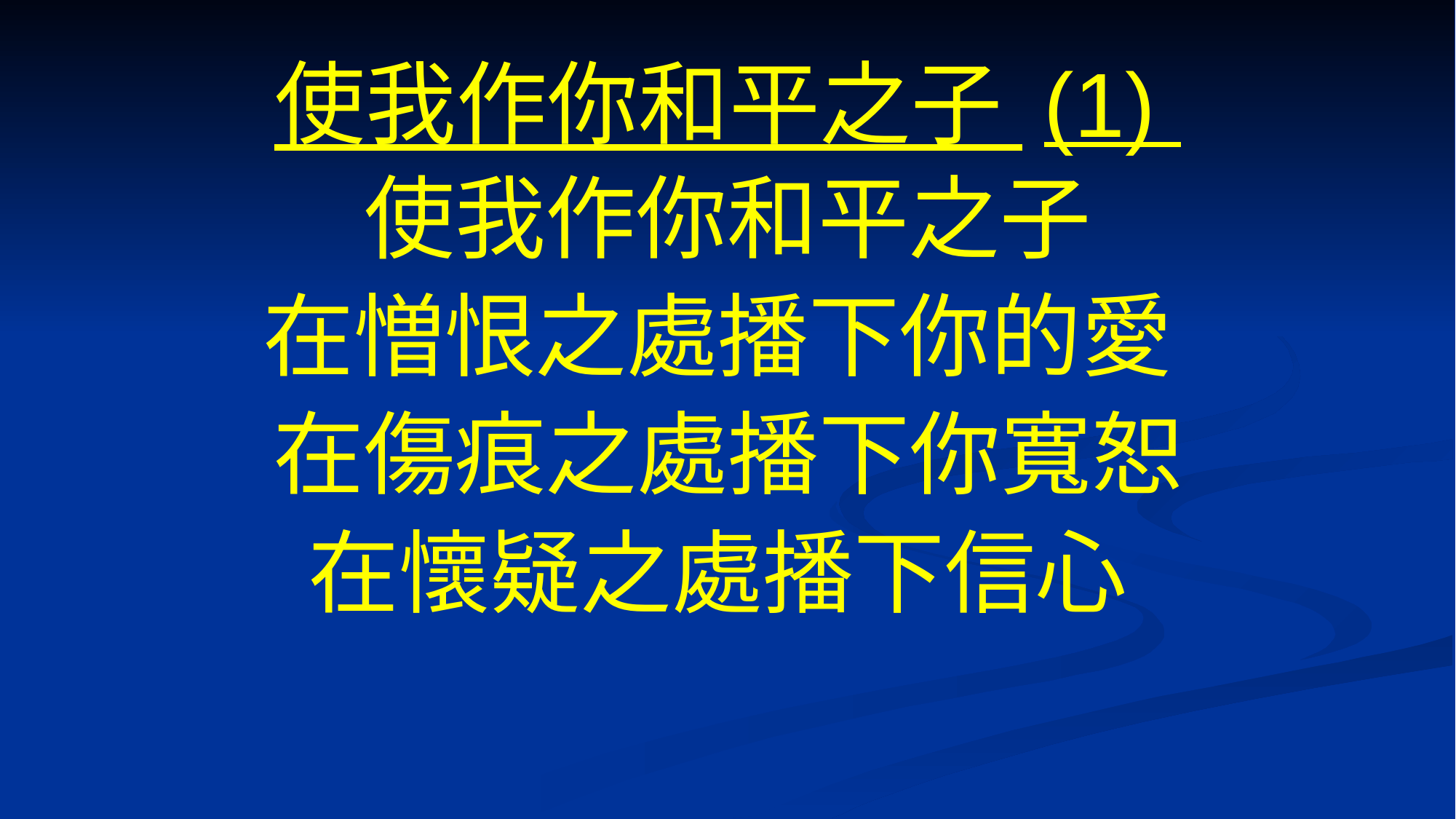

# 使我作你和平之子 (1)
使我作你和平之子
在憎恨之處播下你的愛
在傷痕之處播下你寬恕
在懷疑之處播下信心